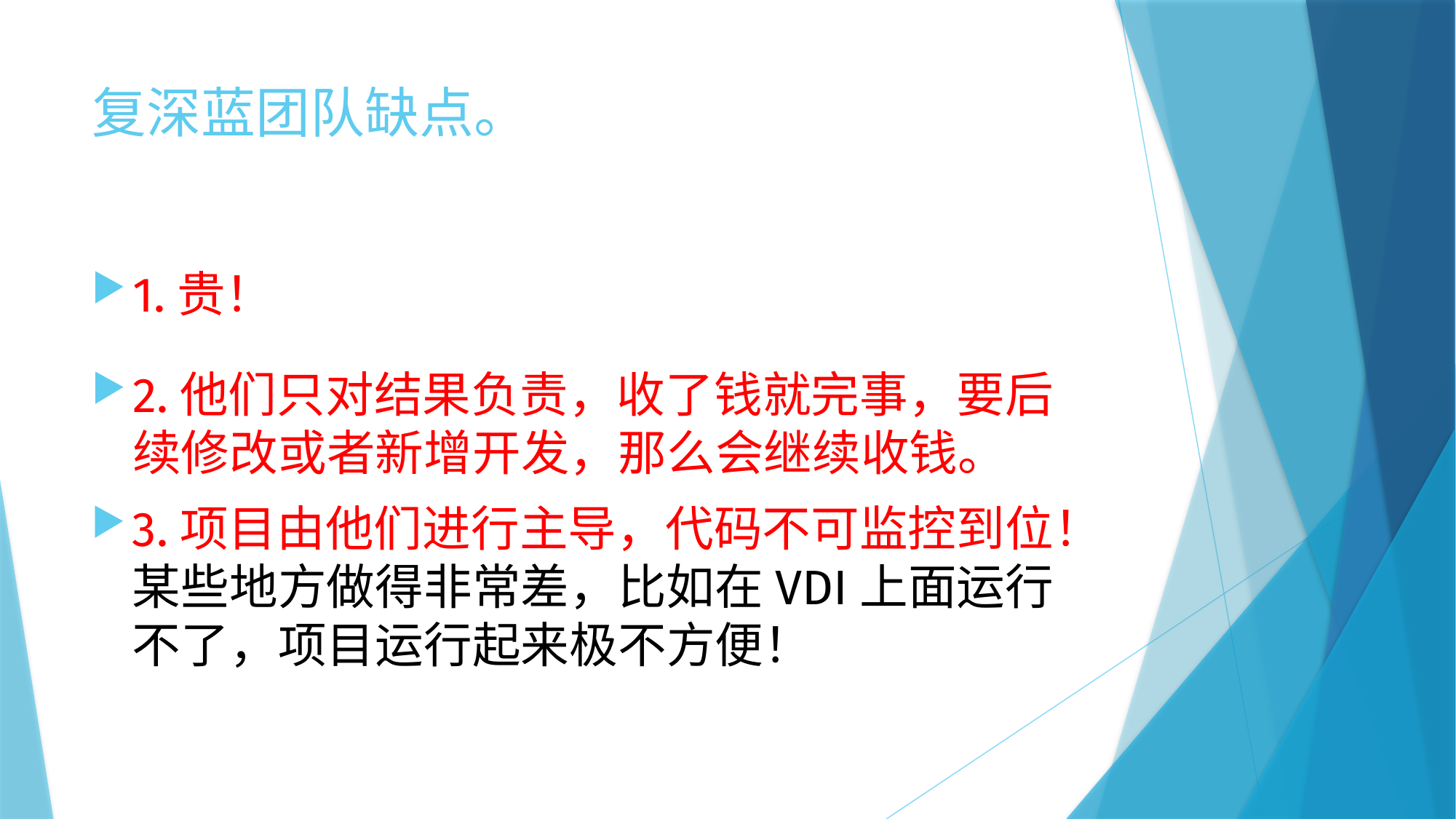

# 复深蓝团队缺点。
1.贵！
2.他们只对结果负责，收了钱就完事，要后续修改或者新增开发，那么会继续收钱。

3.项目由他们进行主导，代码不可监控到位！某些地方做得非常差，比如在VDI上面运行不了，项目运行起来极不方便！